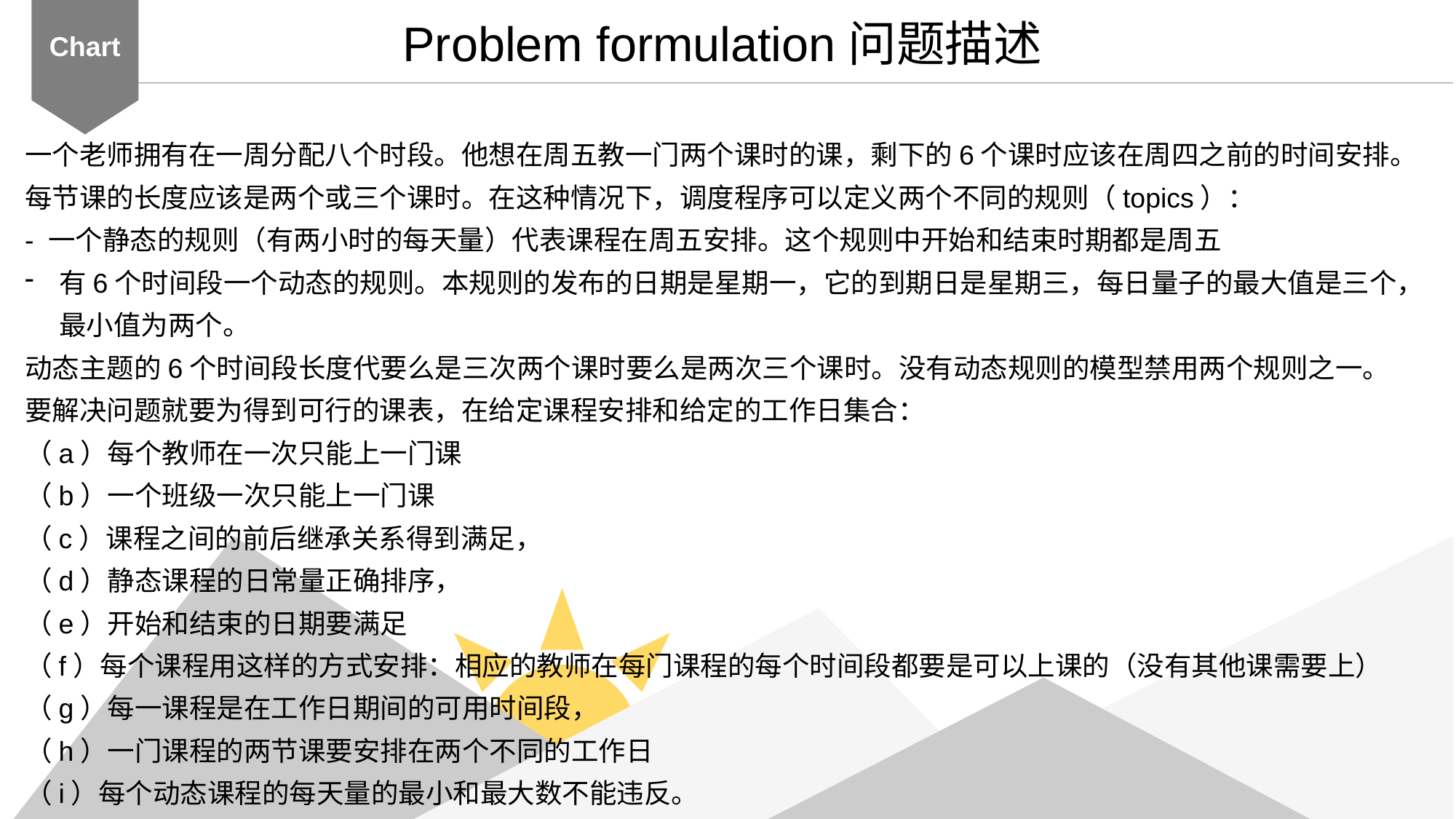

Chart
Problem formulation问题描述

一个老师拥有在一周分配八个时段。他想在周五教一门两个课时的课，剩下的6个课时应该在周四之前的时间安排。每节课的长度应该是两个或三个课时。在这种情况下，调度程序可以定义两个不同的规则（topics）：
- 一个静态的规则（有两小时的每天量）代表课程在周五安排。这个规则中开始和结束时期都是周五
有6个时间段一个动态的规则。本规则的发布的日期是星期一，它的到期日是星期三，每日量子的最大值是三个，最小值为两个。
动态主题的6个时间段长度代要么是三次两个课时要么是两次三个课时。没有动态规则的模型禁用两个规则之一。要解决问题就要为得到可行的课表，在给定课程安排和给定的工作日集合：
（a）每个教师在一次只能上一门课
（b）一个班级一次只能上一门课
（c）课程之间的前后继承关系得到满足，
（d）静态课程的日常量正确排序，
（e）开始和结束的日期要满足
（f）每个课程用这样的方式安排：相​​应的教师在每门课程的每个时间段都要是可以上课的（没有其他课需要上）（g）每一课程是在工作日期间的可用时间段，
（h）一门课程的两节课要安排在两个不同的工作日
（i）每个动态课程的每天量的最小和最大数不能违反。
Sample Heading
Sample Heading